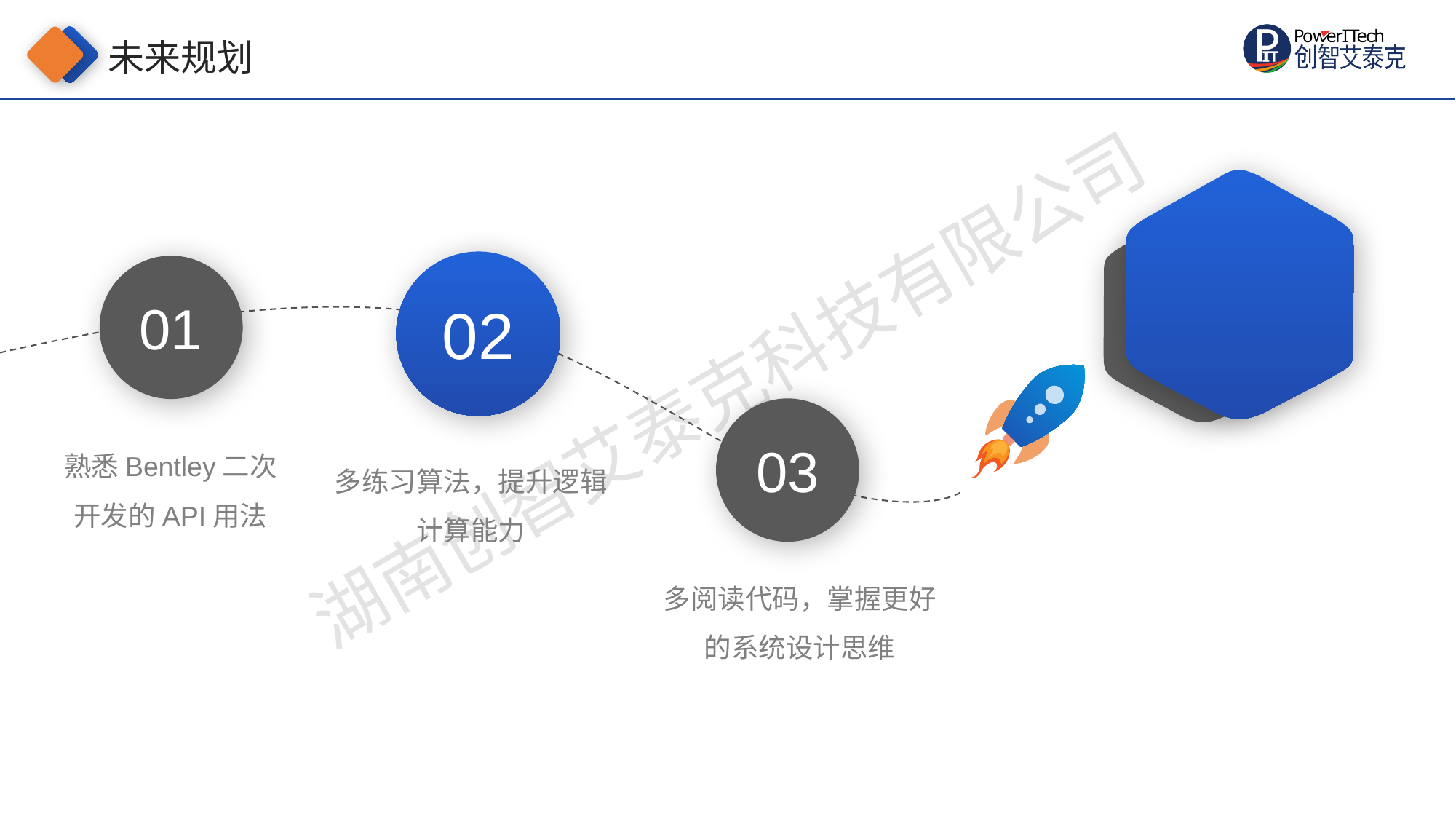

未来规划

02
01

03
熟悉Bentley二次开发的API用法
多练习算法，提升逻辑计算能力
多阅读代码，掌握更好的系统设计思维